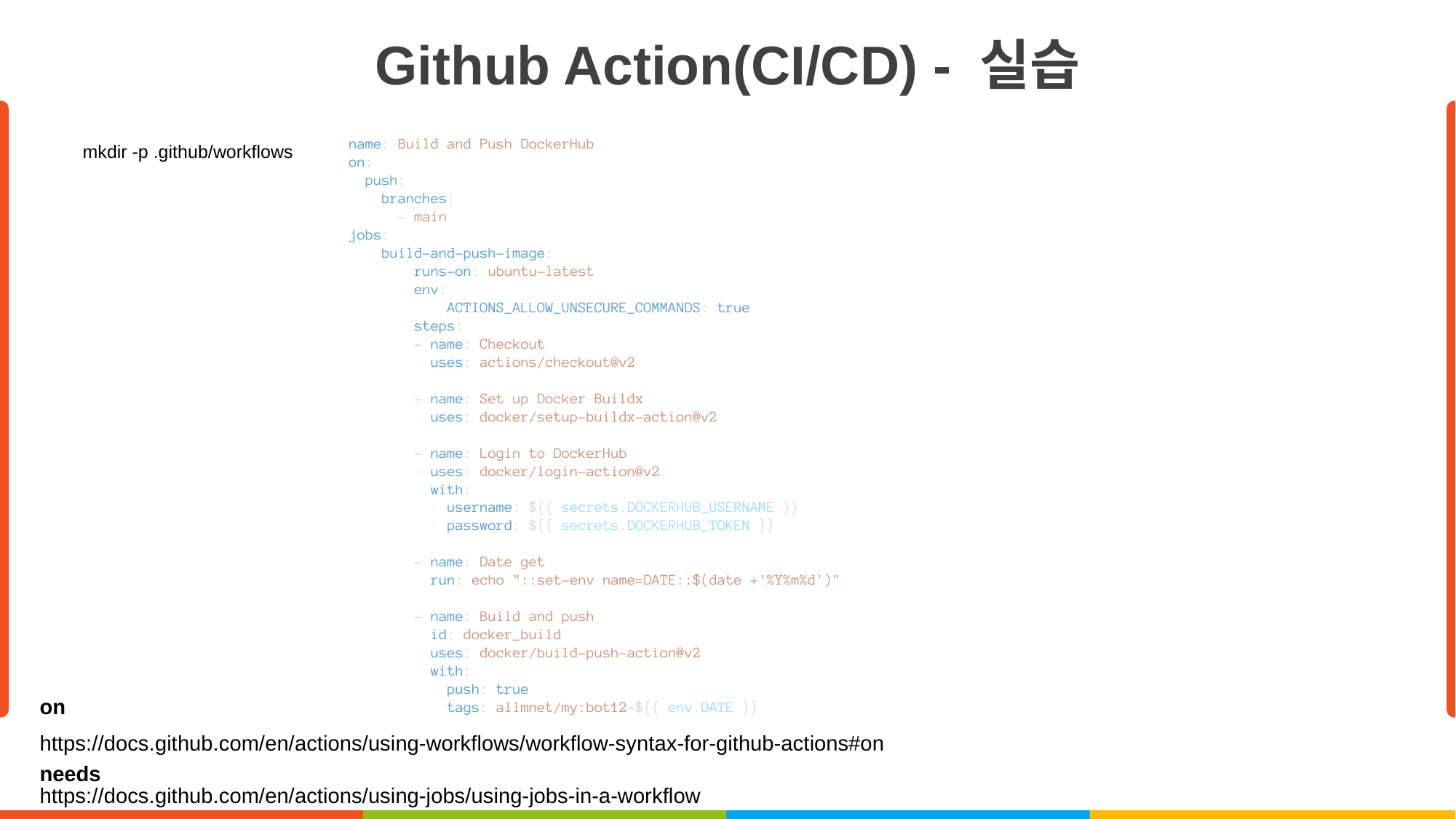

Github Action(CI/CD) - 실습

mkdir -p .github/workflows
name: Build and Push DockerHub
on:
  push:
    branches:
      - main
jobs:
    build-and-push-image:
        runs-on: ubuntu-latest
        env:
            ACTIONS_ALLOW_UNSECURE_COMMANDS: true
        steps:
        - name: Checkout
          uses: actions/checkout@v2
        - name: Set up Docker Buildx
          uses: docker/setup-buildx-action@v2
        - name: Login to DockerHub
          uses: docker/login-action@v2
          with:
            username: ${{ secrets.DOCKERHUB_USERNAME }}
            password: ${{ secrets.DOCKERHUB_TOKEN }}
        - name: Date get
          run: echo "::set-env name=DATE::$(date +'%Y%m%d')"
        - name: Build and push
          id: docker_build
          uses: docker/build-push-action@v2
          with:
            push: true
            tags: allmnet/my:bot12-${{ env.DATE }}
on
https://docs.github.com/en/actions/using-workflows/workflow-syntax-for-github-actions#on
needs
https://docs.github.com/en/actions/using-jobs/using-jobs-in-a-workflow